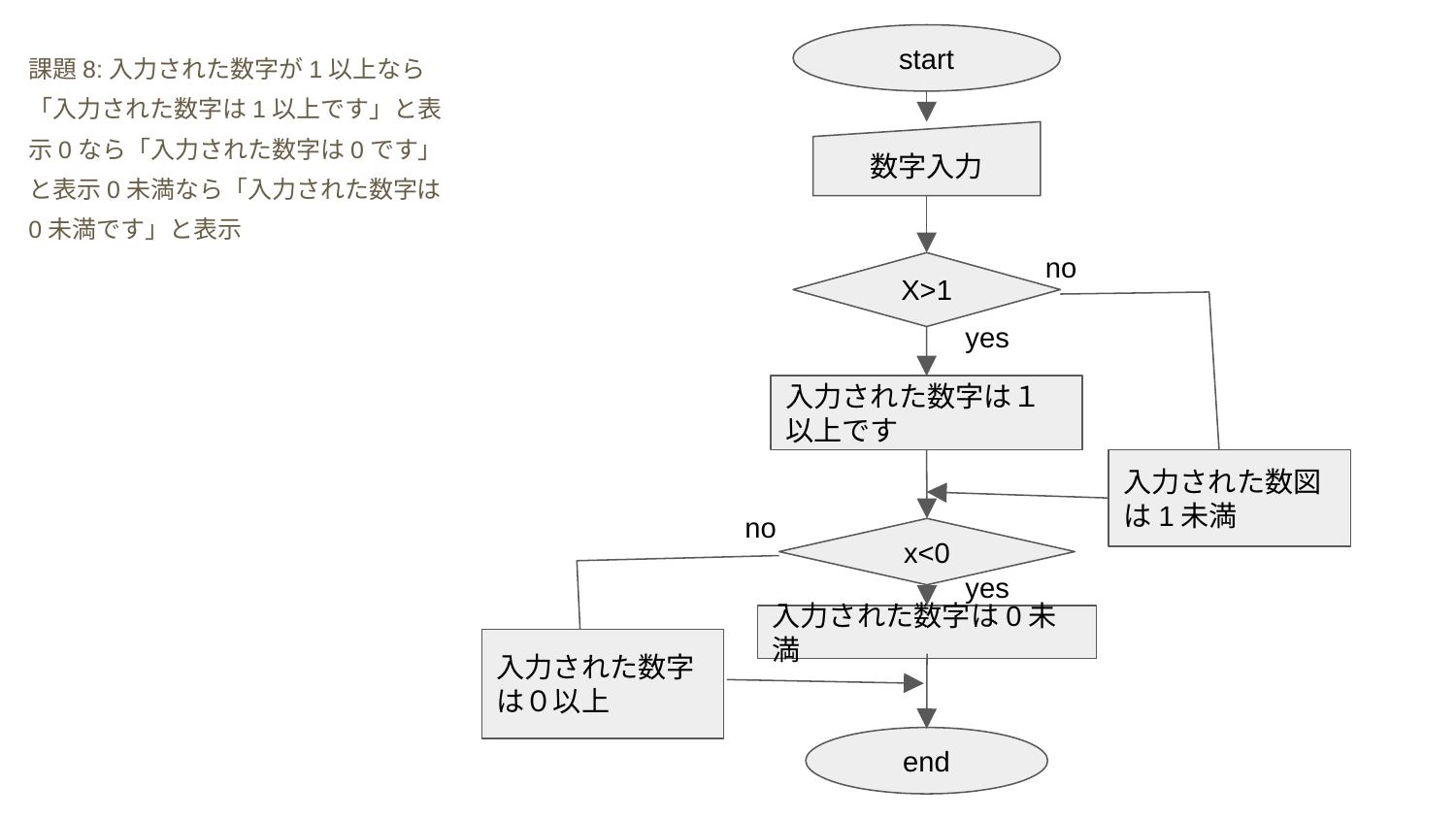

start
# 課題8:入力された数字が1以上なら「入力された数字は1以上です」と表示0なら「入力された数字は0です」と表示0未満なら「入力された数字は0未満です」と表示

数字入力
no
X>1

yes
入力された数字は１以上です
入力された数図は1未満
no

x<0

yes
入力された数字は0未満
入力された数字は０以上
end